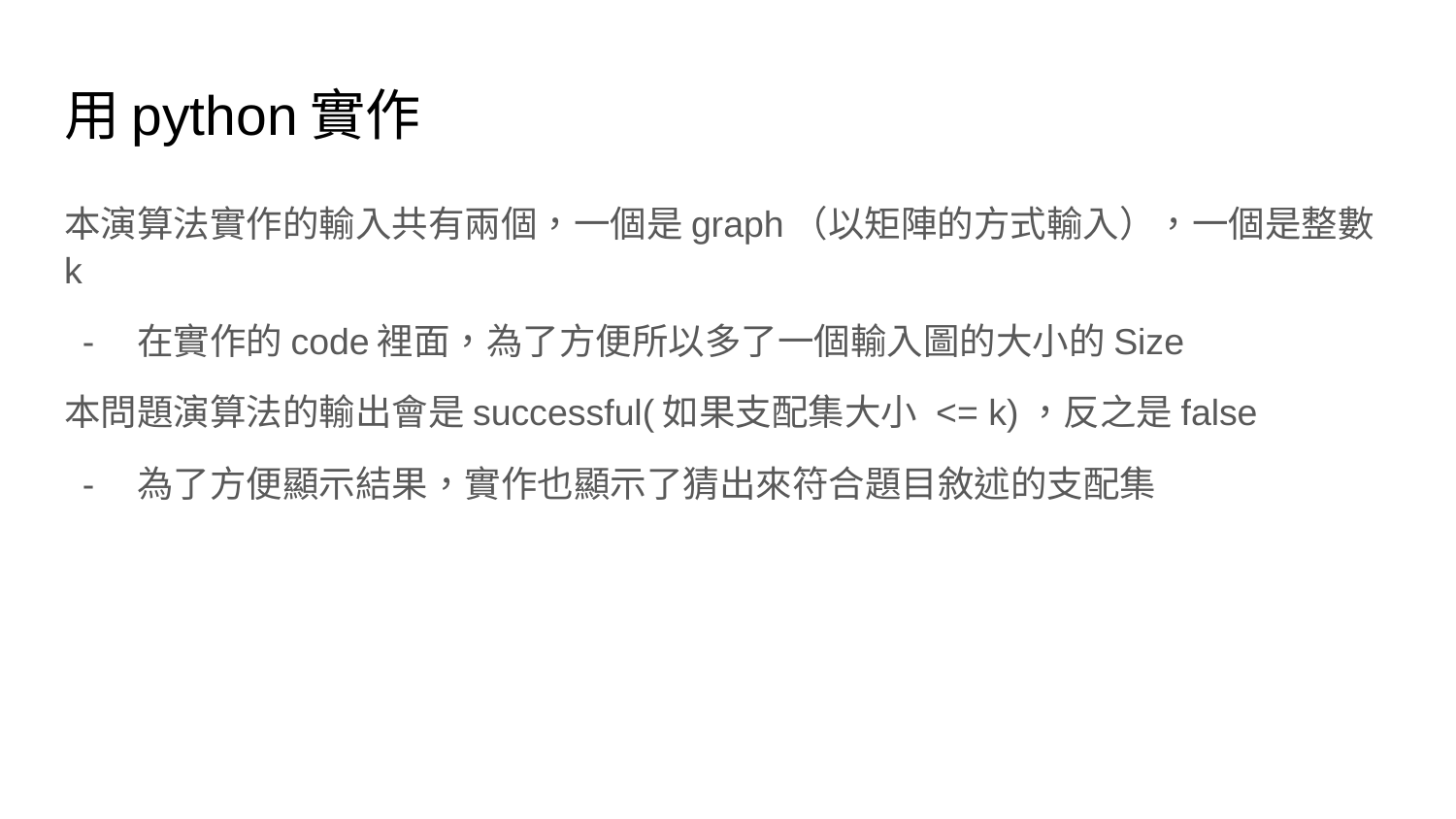

# 用python實作
本演算法實作的輸入共有兩個，一個是graph（以矩陣的方式輸入），一個是整數k
在實作的code裡面，為了方便所以多了一個輸入圖的大小的Size
本問題演算法的輸出會是successful(如果支配集大小 <= k)，反之是false
為了方便顯示結果，實作也顯示了猜出來符合題目敘述的支配集